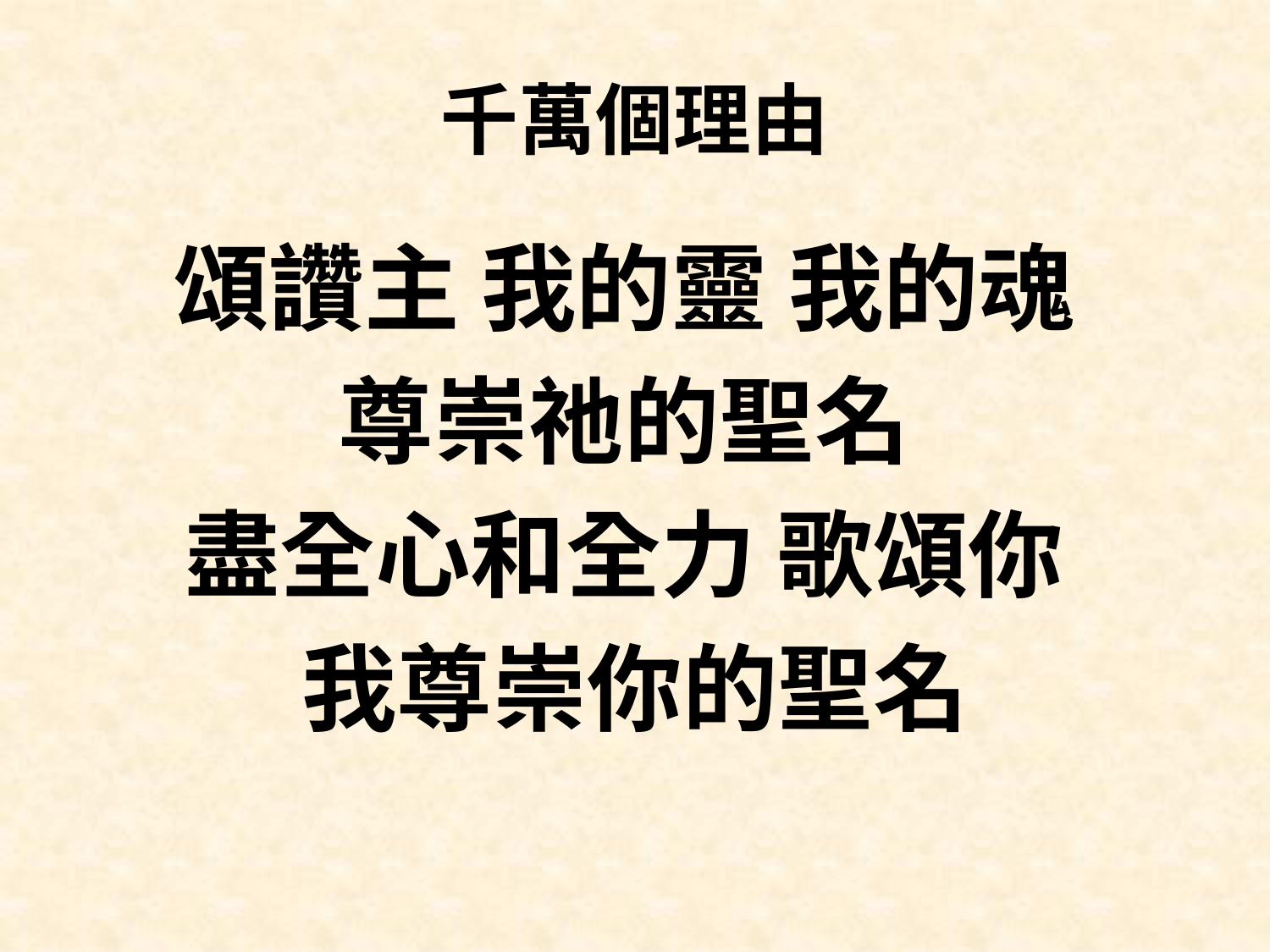

# 千萬個理由
頌讚主 我的靈 我的魂
尊崇祂的聖名
盡全心和全力 歌頌你
我尊崇你的聖名